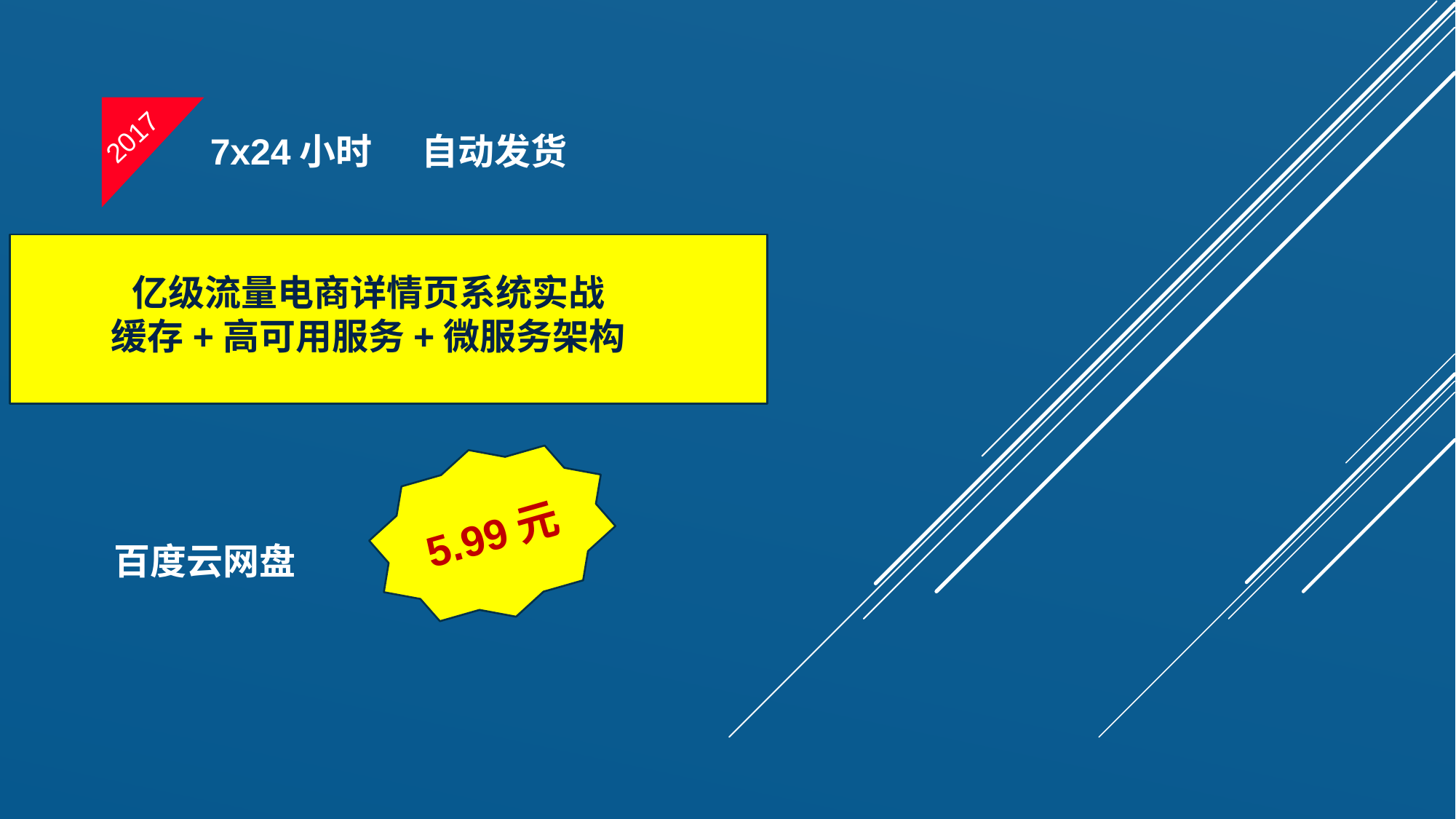

2017
7x24小时      自动发货

亿级流量电商详情页系统实战
缓存+高可用服务+微服务架构
5.99元
百度云网盘